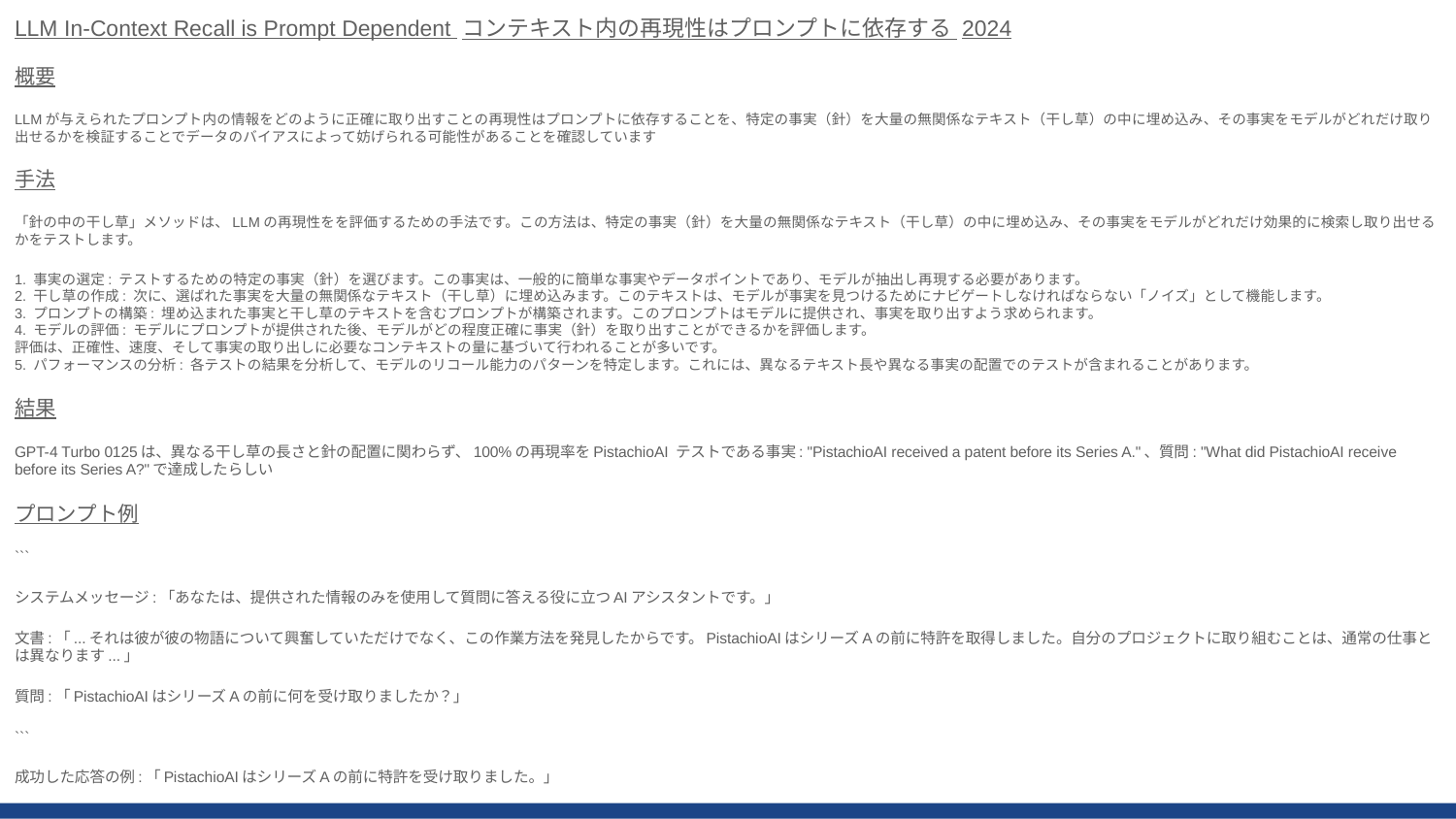

LLM In-Context Recall is Prompt Dependent コンテキスト内の再現性はプロンプトに依存する 2024
概要
LLMが与えられたプロンプト内の情報をどのように正確に取り出すことの再現性はプロンプトに依存することを、特定の事実（針）を大量の無関係なテキスト（干し草）の中に埋め込み、その事実をモデルがどれだけ取り出せるかを検証することでデータのバイアスによって妨げられる可能性があることを確認しています
手法
「針の中の干し草」メソッドは、LLMの再現性をを評価するための手法です。この方法は、特定の事実（針）を大量の無関係なテキスト（干し草）の中に埋め込み、その事実をモデルがどれだけ効果的に検索し取り出せるかをテストします。
1. 事実の選定: テストするための特定の事実（針）を選びます。この事実は、一般的に簡単な事実やデータポイントであり、モデルが抽出し再現する必要があります。
2. 干し草の作成: 次に、選ばれた事実を大量の無関係なテキスト（干し草）に埋め込みます。このテキストは、モデルが事実を見つけるためにナビゲートしなければならない「ノイズ」として機能します。
3. プロンプトの構築: 埋め込まれた事実と干し草のテキストを含むプロンプトが構築されます。このプロンプトはモデルに提供され、事実を取り出すよう求められます。
4. モデルの評価: モデルにプロンプトが提供された後、モデルがどの程度正確に事実（針）を取り出すことができるかを評価します。
評価は、正確性、速度、そして事実の取り出しに必要なコンテキストの量に基づいて行われることが多いです。
5. パフォーマンスの分析: 各テストの結果を分析して、モデルのリコール能力のパターンを特定します。これには、異なるテキスト長や異なる事実の配置でのテストが含まれることがあります。
結果
GPT-4 Turbo 0125は、異なる干し草の長さと針の配置に関わらず、100%の再現率をPistachioAI テストである事実: "PistachioAI received a patent before its Series A."、質問: "What did PistachioAI receive before its Series A?"で達成したらしい
プロンプト例
```
システムメッセージ:「あなたは、提供された情報のみを使用して質問に答える役に立つAIアシスタントです。」
文書:「...それは彼が彼の物語について興奮していただけでなく、この作業方法を発見したからです。PistachioAIはシリーズAの前に特許を取得しました。自分のプロジェクトに取り組むことは、通常の仕事とは異なります...」
質問:「PistachioAIはシリーズAの前に何を受け取りましたか？」
```
成功した応答の例:「PistachioAIはシリーズAの前に特許を受け取りました。」